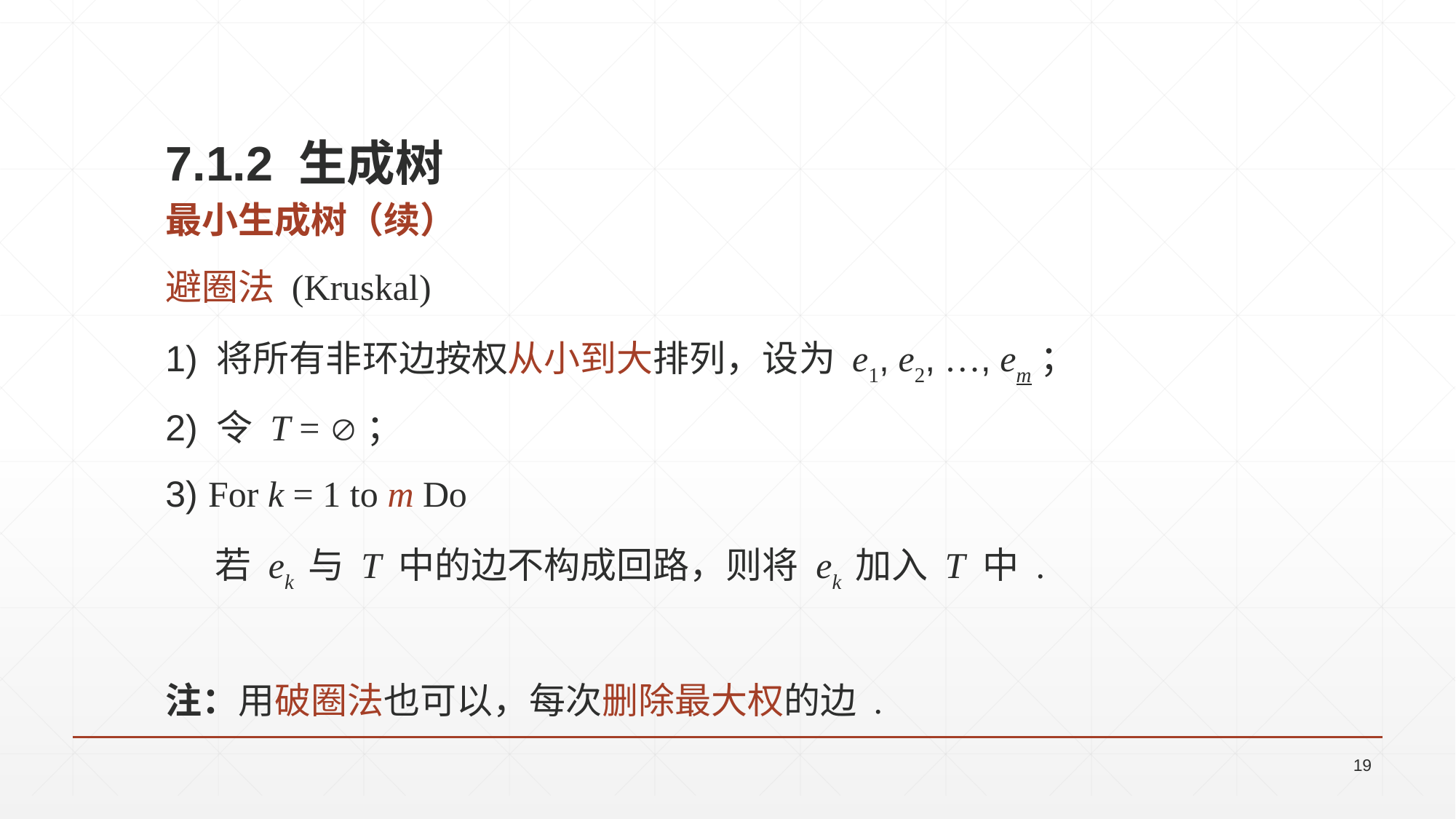

# 7.1.2 生成树
最小生成树（续）
避圈法 (Kruskal)
1) 将所有非环边按权从小到大排列，设为 e1, e2, …, em；
2) 令 T = ∅；
3) For k = 1 to m Do
     若 ek 与 T 中的边不构成回路，则将 ek 加入 T 中 .

注：用破圈法也可以，每次删除最大权的边 .
19